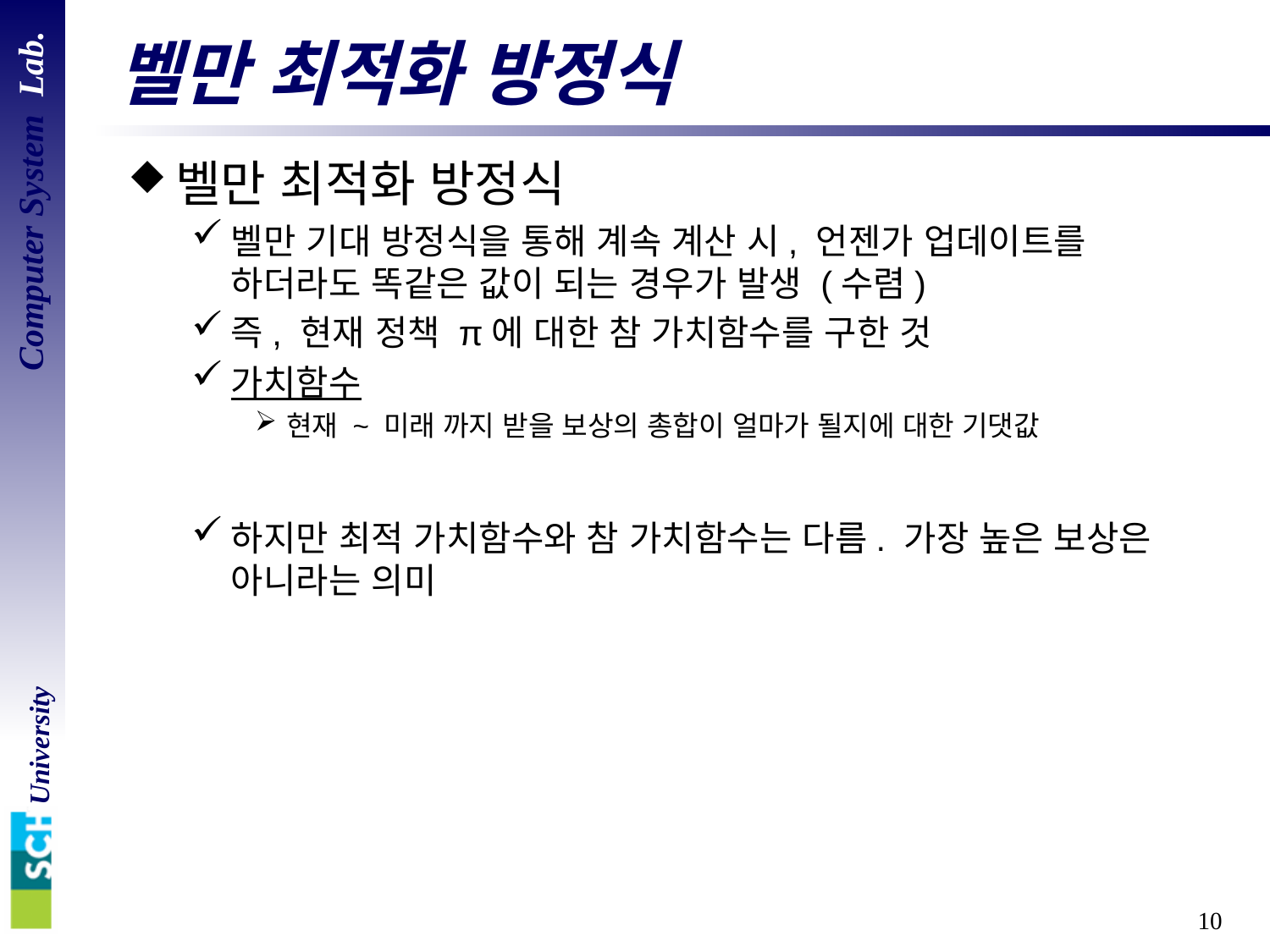

# 벨만 최적화 방정식
벨만 최적화 방정식
벨만 기대 방정식을 통해 계속 계산 시, 언젠가 업데이트를 하더라도 똑같은 값이 되는 경우가 발생 (수렴)
즉, 현재 정책 π에 대한 참 가치함수를 구한 것
가치함수
현재 ~ 미래 까지 받을 보상의 총합이 얼마가 될지에 대한 기댓값

하지만 최적 가치함수와 참 가치함수는 다름. 가장 높은 보상은 아니라는 의미